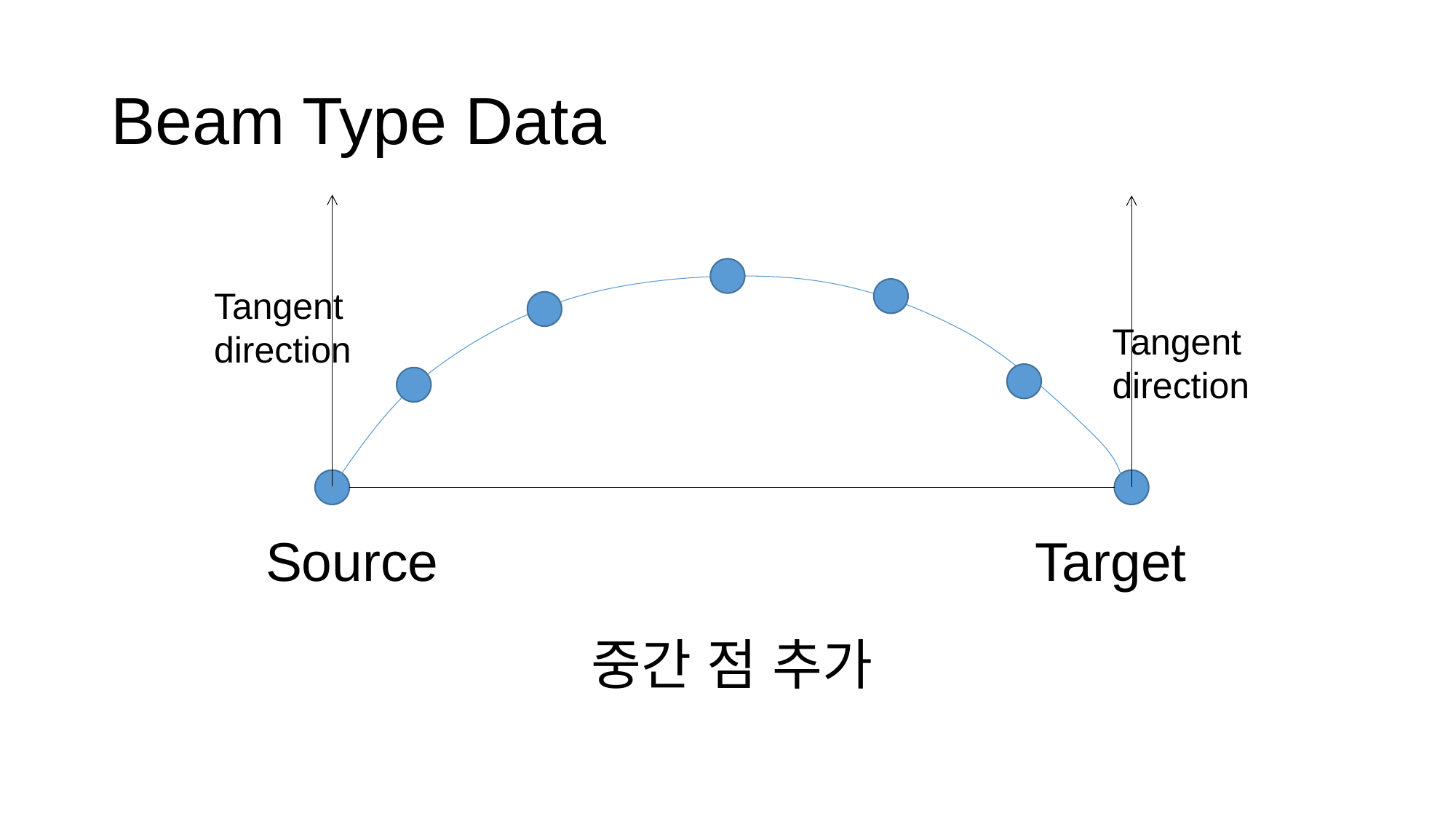

# Beam Type Data

Tangent direction

Tangent direction

Target
Source
중간 점 추가